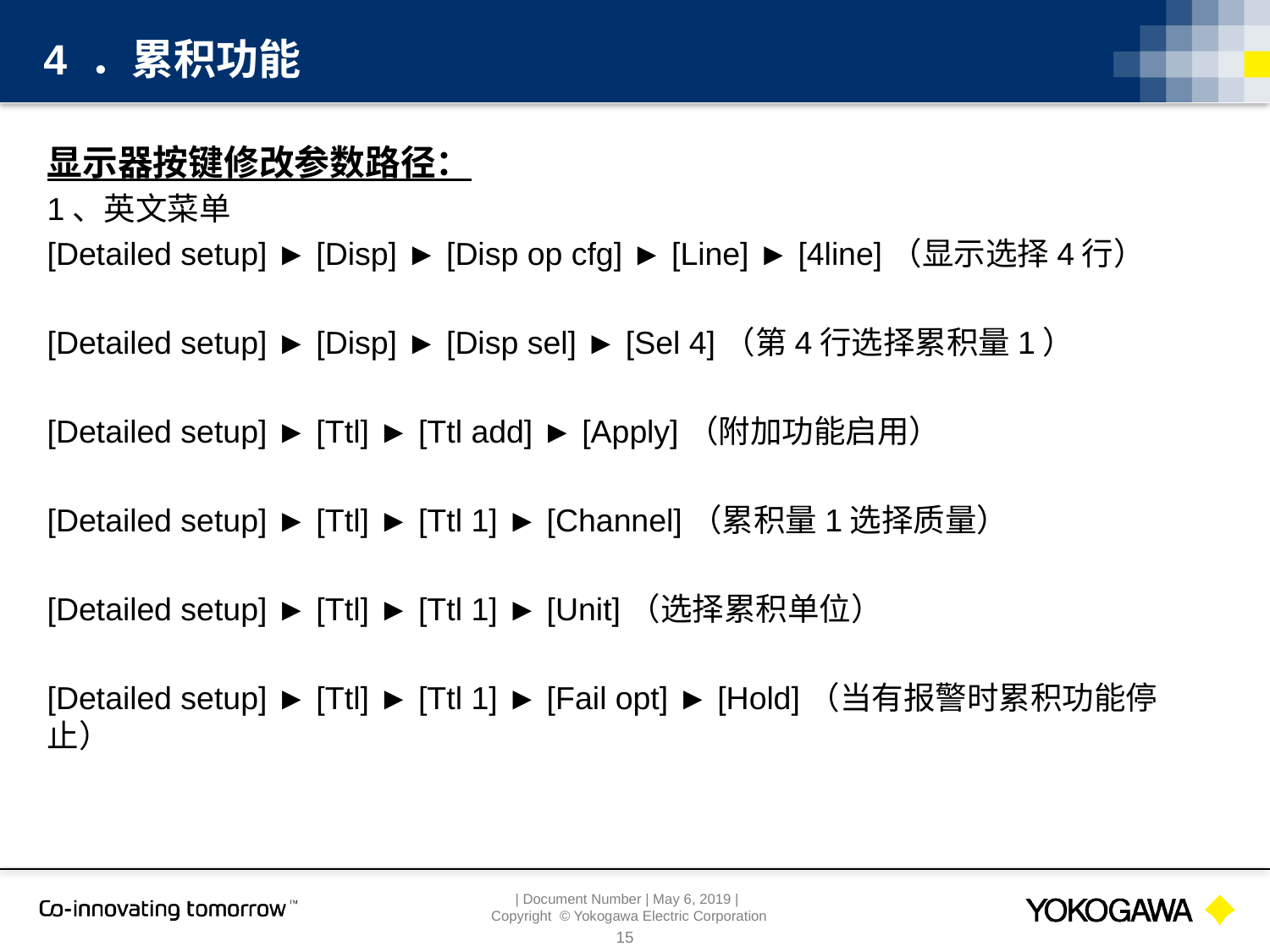

4 ．累积功能
显示器按键修改参数路径：
1、英文菜单
[Detailed setup] ► [Disp] ► [Disp op cfg] ► [Line] ► [4line]（显示选择4行）

[Detailed setup] ► [Disp] ► [Disp sel] ► [Sel 4]（第4行选择累积量1）

[Detailed setup] ► [Ttl] ► [Ttl add] ► [Apply]（附加功能启用）

[Detailed setup] ► [Ttl] ► [Ttl 1] ► [Channel]（累积量1选择质量）

[Detailed setup] ► [Ttl] ► [Ttl 1] ► [Unit]（选择累积单位）

[Detailed setup] ► [Ttl] ► [Ttl 1] ► [Fail opt] ► [Hold]（当有报警时累积功能停止）